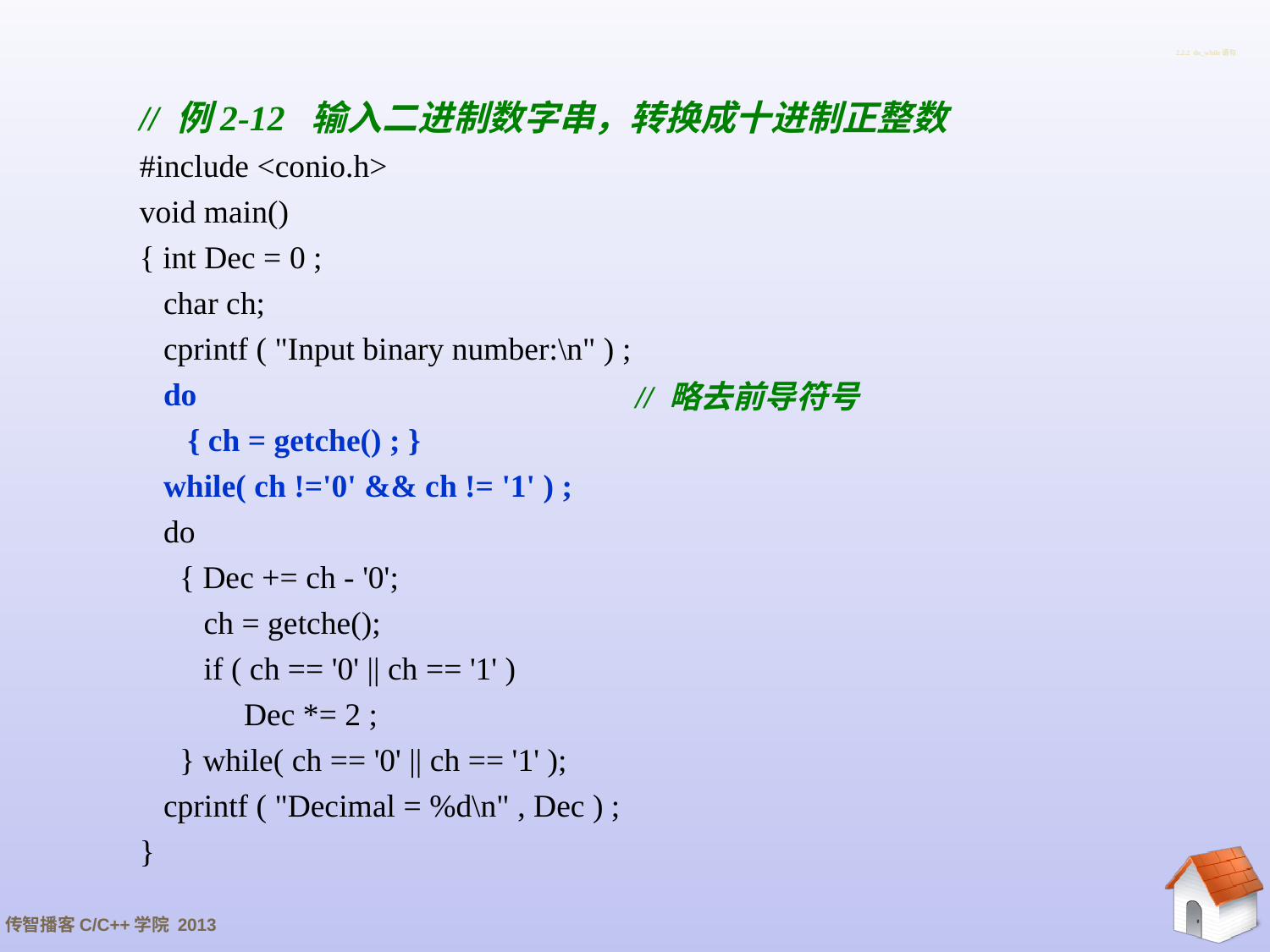

# 2.2.2  do_while语句
// 例2-12  输入二进制数字串，转换成十进制正整数
#include <conio.h>
void main()
{ int Dec = 0 ;
   char ch;
   cprintf ( "Input binary number:\n" ) ;
   do
      { ch = getche() ; }
   while( ch !='0' && ch != '1' ) ;
   do
     { Dec += ch - '0';
        ch = getche();
        if ( ch == '0' || ch == '1' )
             Dec *= 2 ;
     } while( ch == '0' || ch == '1' );
   cprintf ( "Decimal = %d\n" , Dec ) ;
}
// 略去前导符号